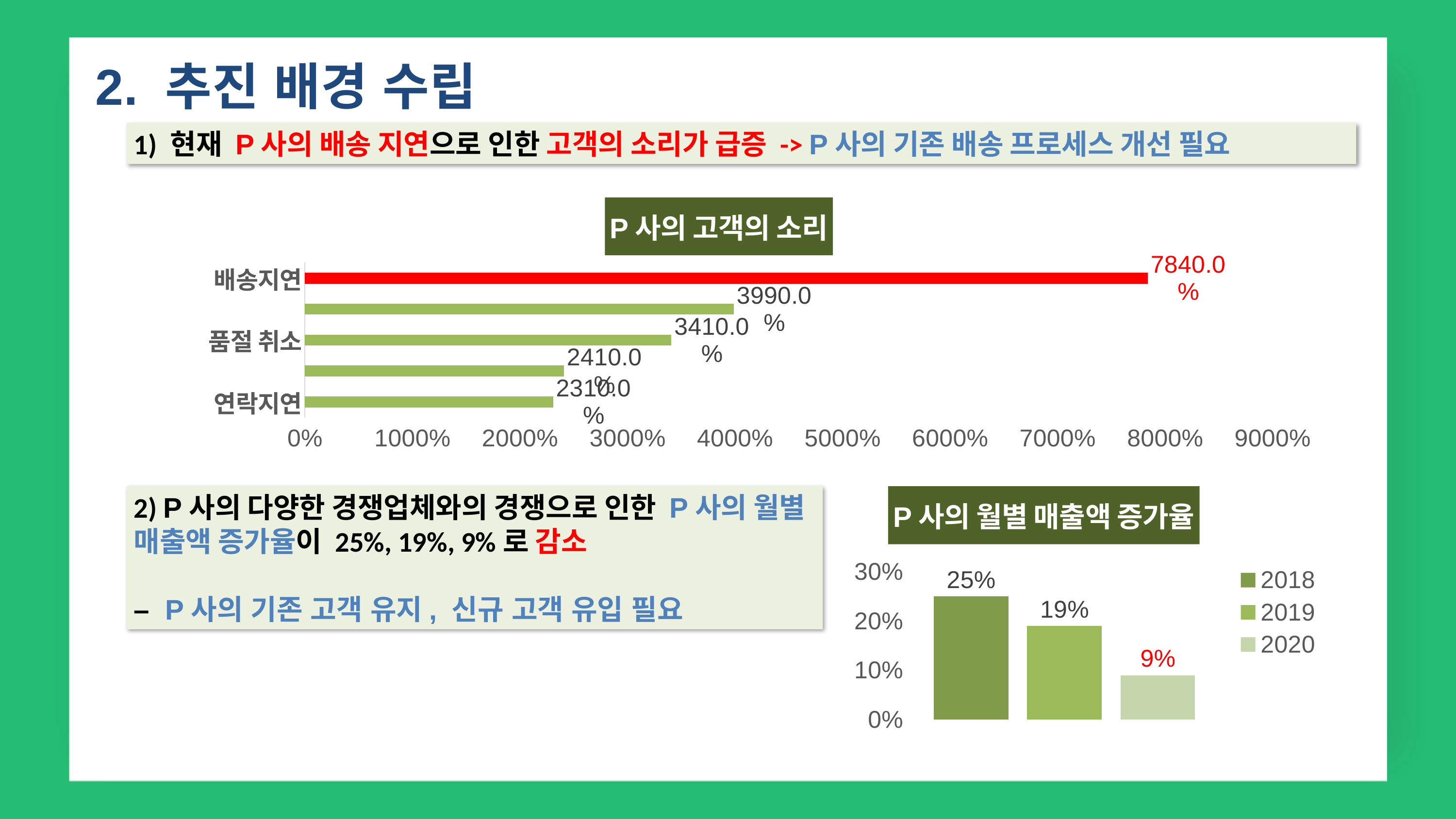

2. 추진 배경 수립
1) 현재 P사의 배송 지연으로 인한 고객의 소리가 급증 -> P사의 기존 배송 프로세스 개선 필요

### Chart: P사의 고객의 소리

| Category | 유형 |
|---|---|
| 배송지연 | 78.4 |
| 품질 불량 | 39.9 |
| 품절 취소 | 34.1 |
| 환불지연 | 24.1 |
| 연락지연 | 23.1 |
2) P사의 다양한 경쟁업체와의 경쟁으로 인한 P사의 월별 매출액 증가율이 25%, 19%, 9%로 감소

–  P사의 기존 고객 유지, 신규 고객 유입 필요

### Chart: P사의 월별 매출액 증가율

| Category | 2018 | 2019 | 2020 |
|---|---|---|---|
| 매출 | 0.25 | 0.19 | 0.09 |